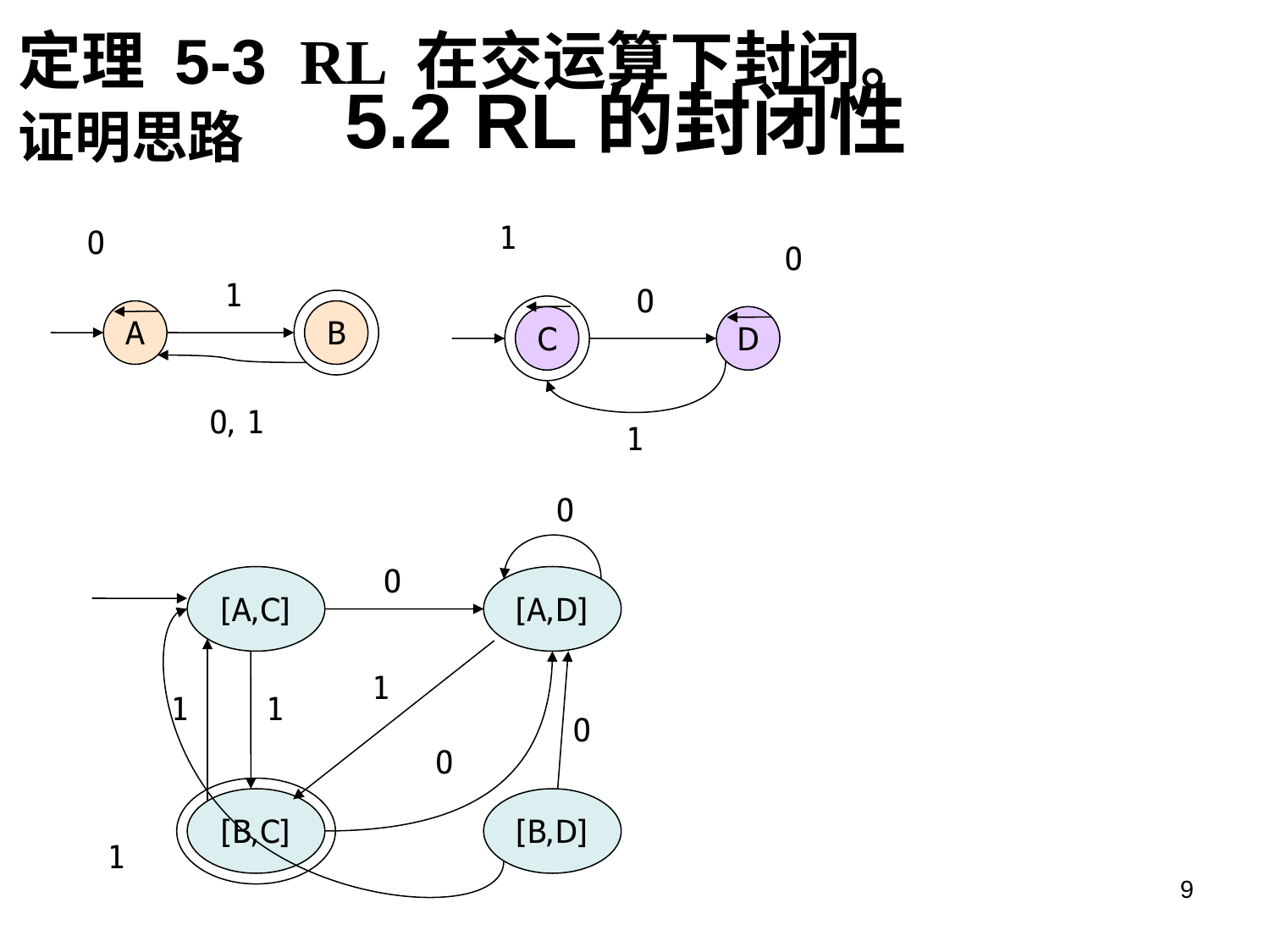

定理 5-3  RL 在交运算下封闭。
证明思路
# 5.2 RL的封闭性
1
0
0

C
D

1
0
1

A
B

0, 1
0
0
[A,C]
[A,D]

1
1
1
0
0

[B,C]
[B,D]
1
2023/2/2
9